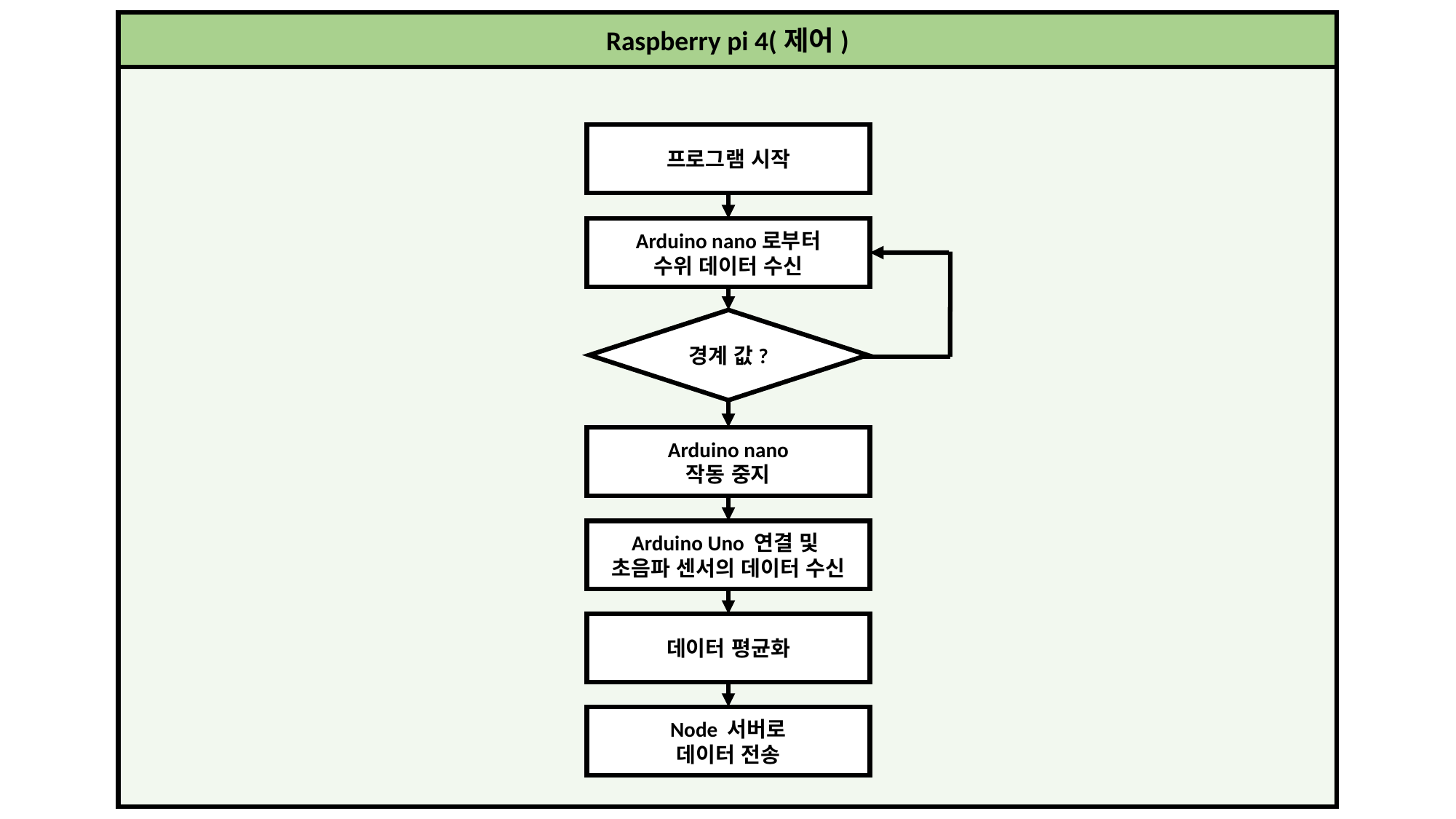

Raspberry pi 4(제어)
프로그램 시작
Arduino nano로부터
수위 데이터 수신
경계 값?
Arduino nano
작동 중지
Arduino Uno 연결 및
초음파 센서의 데이터 수신
데이터 평균화
Node 서버로
데이터 전송